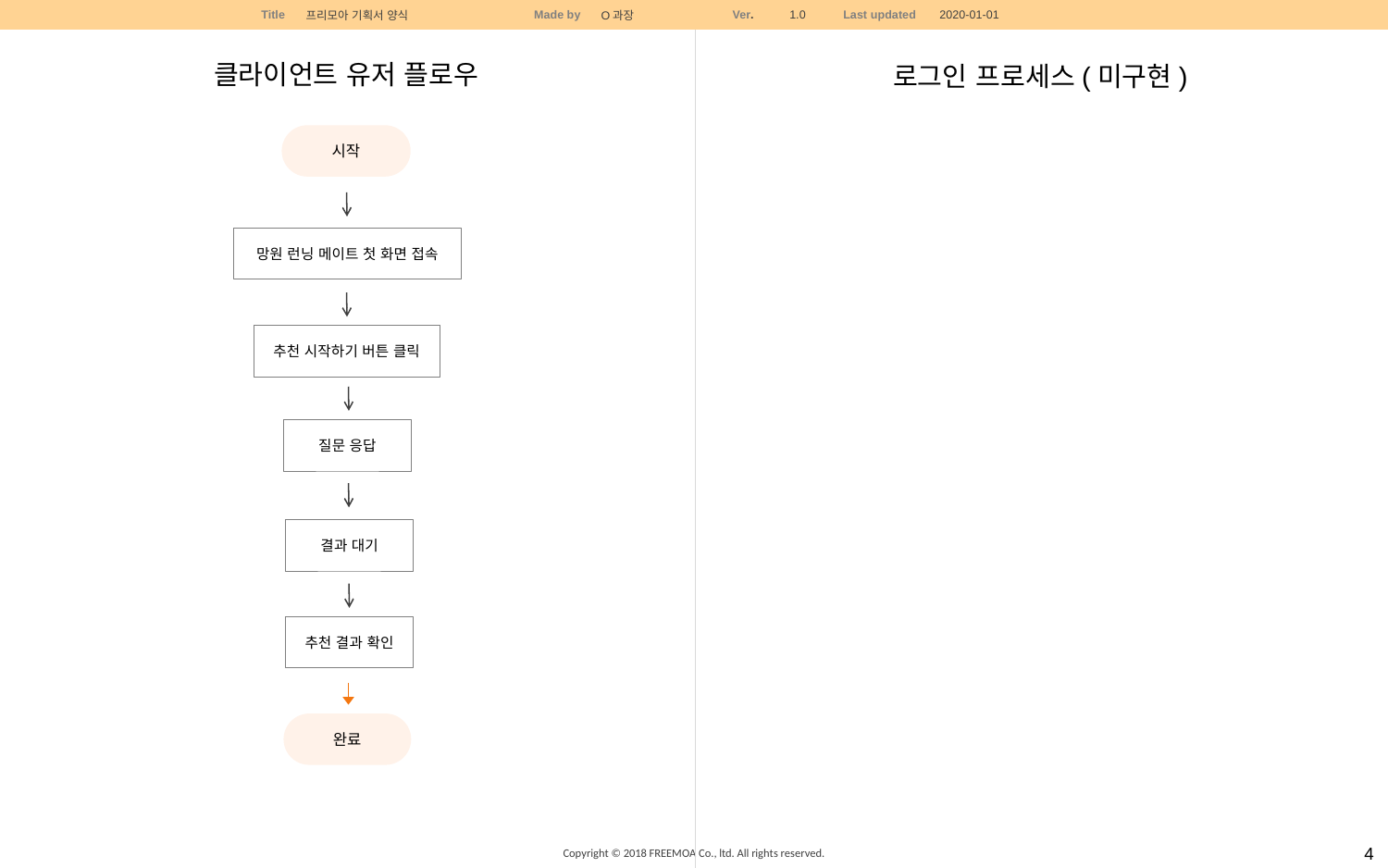

클라이언트 유저 플로우
로그인 프로세스(미구현)
시작
망원 런닝 메이트 첫 화면 접속
추천 시작하기 버튼 클릭
질문 응답
결과 대기
추천 결과 확인
완료